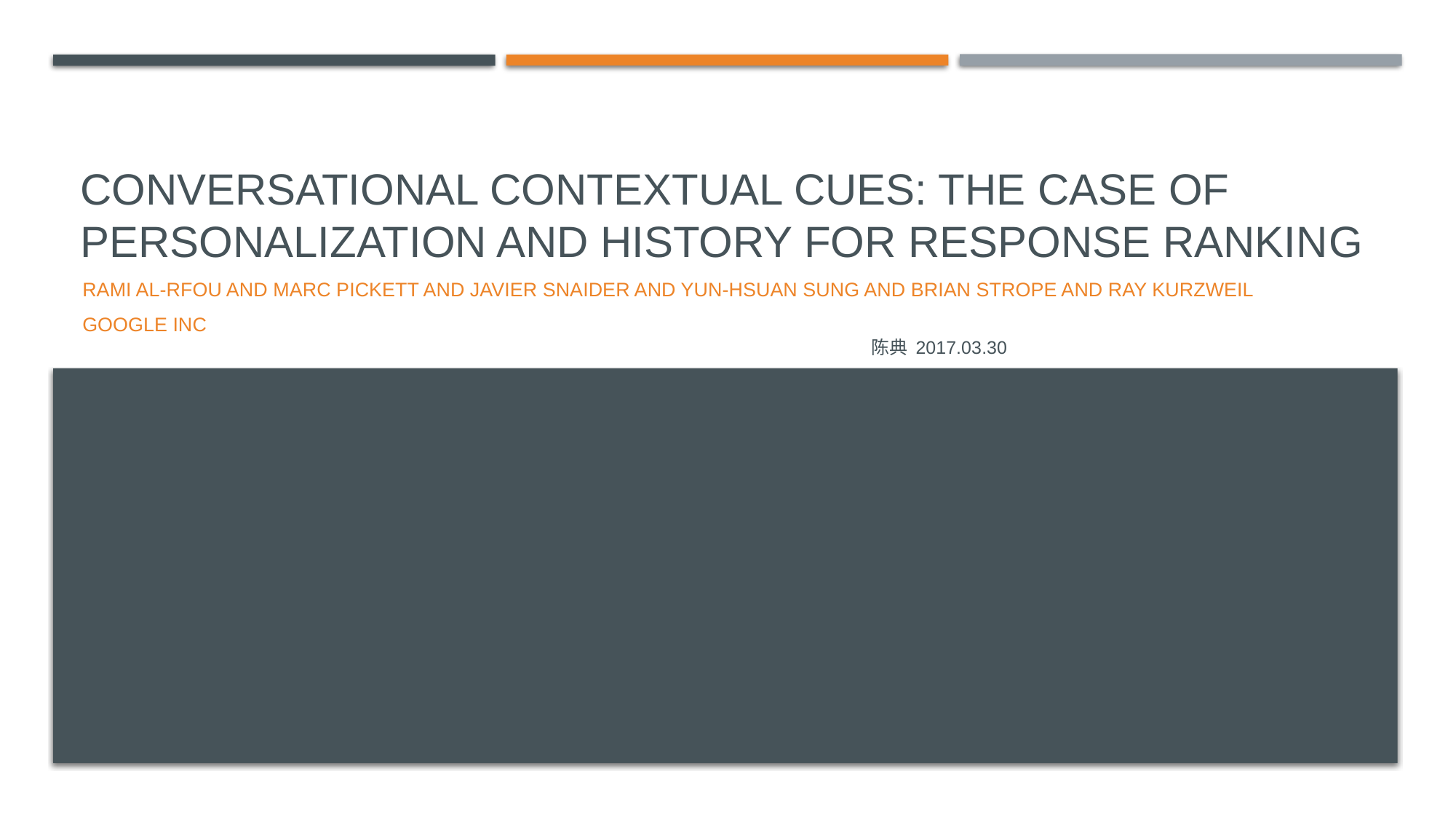

# Conversational Contextual Cues: The Case of Personalization and History for Response Ranking
Rami Al-Rfou and Marc Pickett and Javier Snaider and Yun-hsuan Sung and Brian Strope and Ray Kurzweil
Google Inc

                                                                                                                                                                                                    陈典 2017.03.30